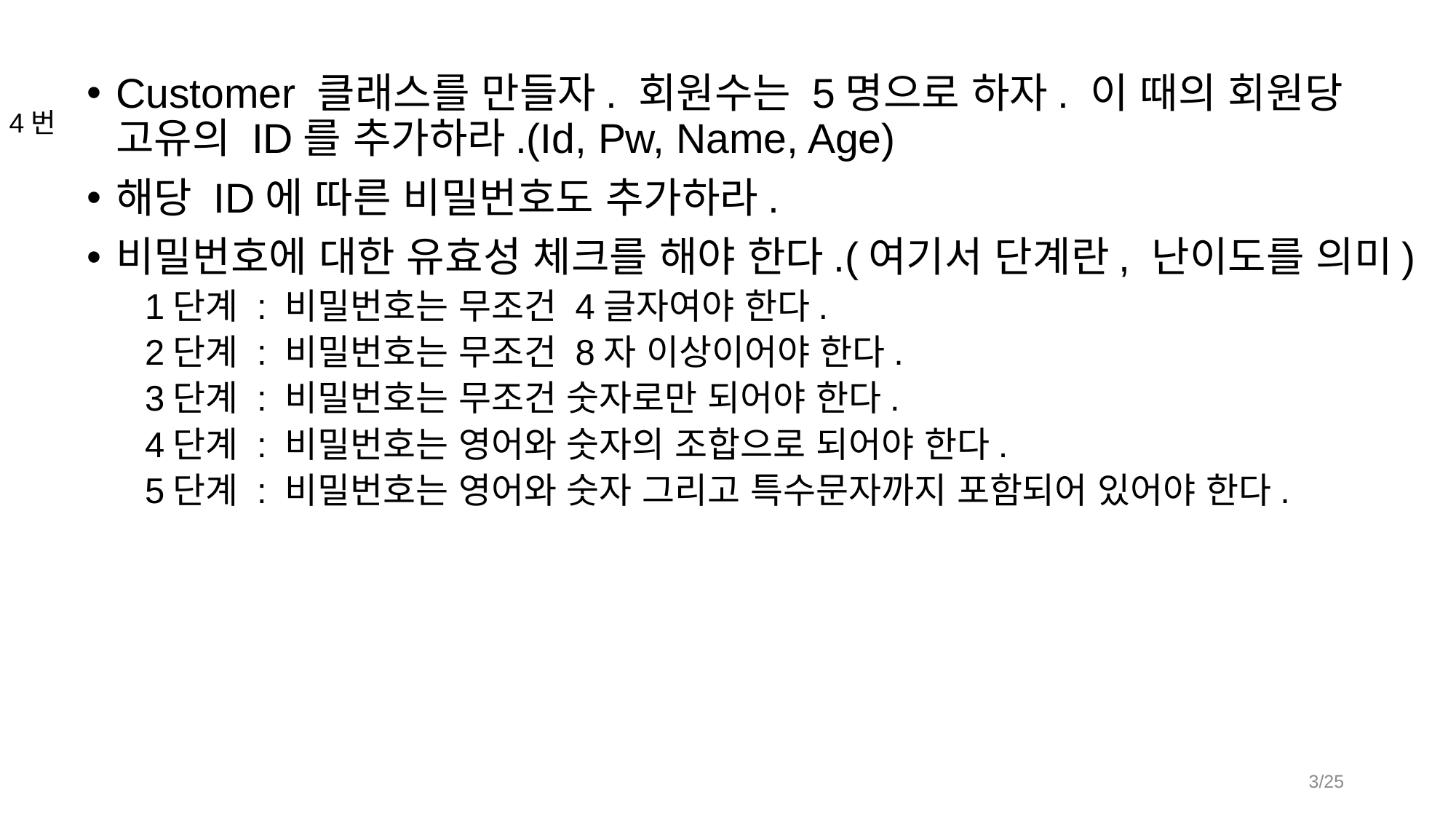

Customer 클래스를 만들자. 회원수는 5명으로 하자. 이 때의 회원당 고유의 ID를 추가하라.(Id, Pw, Name, Age)
해당 ID에 따른 비밀번호도 추가하라.
비밀번호에 대한 유효성 체크를 해야 한다.(여기서 단계란, 난이도를 의미)
1단계 : 비밀번호는 무조건 4글자여야 한다.
2단계 : 비밀번호는 무조건 8자 이상이어야 한다.
3단계 : 비밀번호는 무조건 숫자로만 되어야 한다.
4단계 : 비밀번호는 영어와 숫자의 조합으로 되어야 한다.
5단계 : 비밀번호는 영어와 숫자 그리고 특수문자까지 포함되어 있어야 한다.
4번
3/25